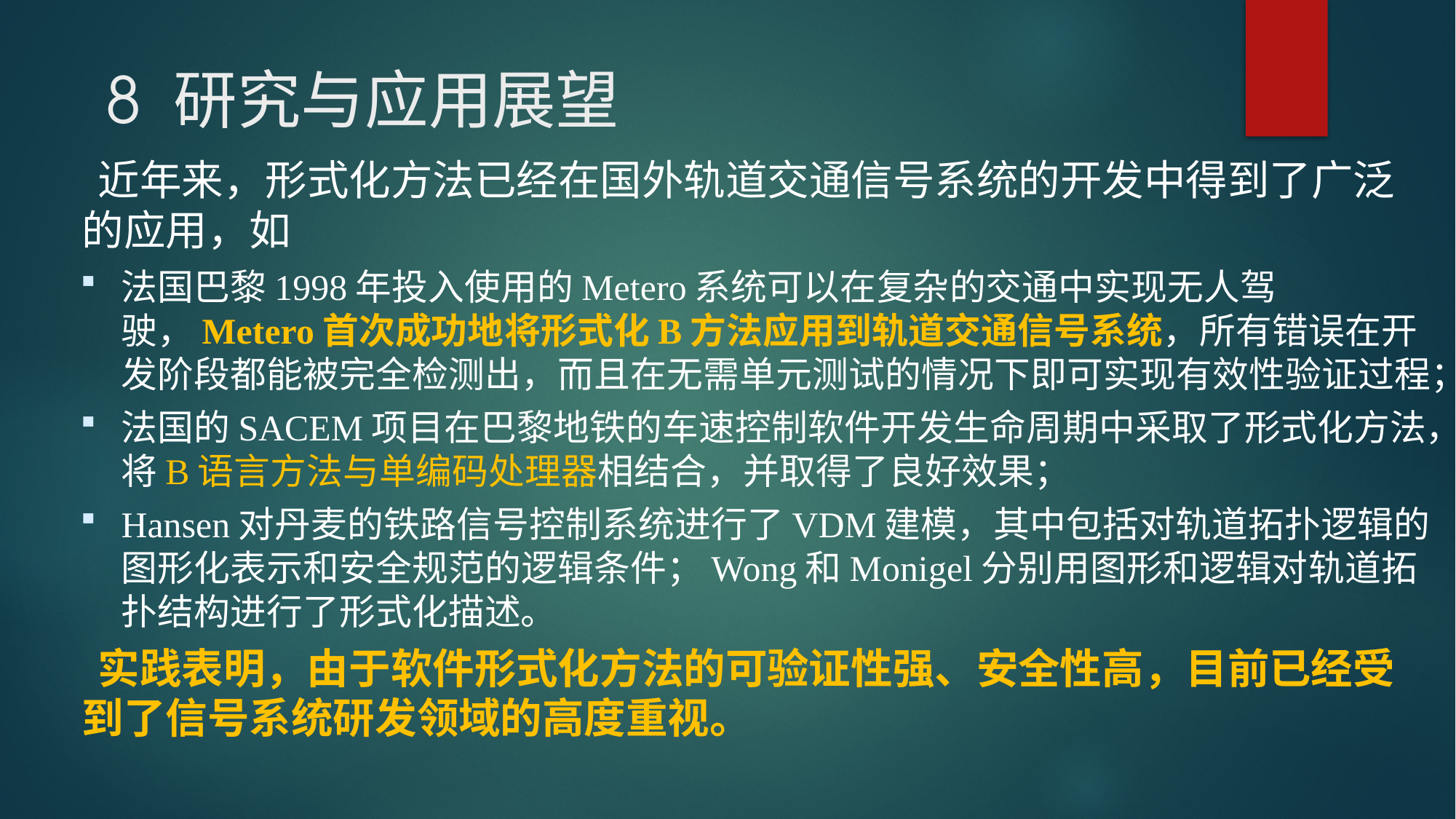

# 8 研究与应用展望
     近年来，形式化方法已经在国外轨道交通信号系统的开发中得到了广泛的应用，如
法国巴黎1998年投入使用的Metero系统可以在复杂的交通中实现无人驾驶，Metero首次成功地将形式化B方法应用到轨道交通信号系统，所有错误在开发阶段都能被完全检测出，而且在无需单元测试的情况下即可实现有效性验证过程；
法国的SACEM项目在巴黎地铁的车速控制软件开发生命周期中采取了形式化方法，将B语言方法与单编码处理器相结合，并取得了良好效果；
Hansen对丹麦的铁路信号控制系统进行了VDM建模，其中包括对轨道拓扑逻辑的图形化表示和安全规范的逻辑条件；Wong和Monigel分别用图形和逻辑对轨道拓扑结构进行了形式化描述。
     实践表明，由于软件形式化方法的可验证性强、安全性高，目前已经受到了信号系统研发领域的高度重视。